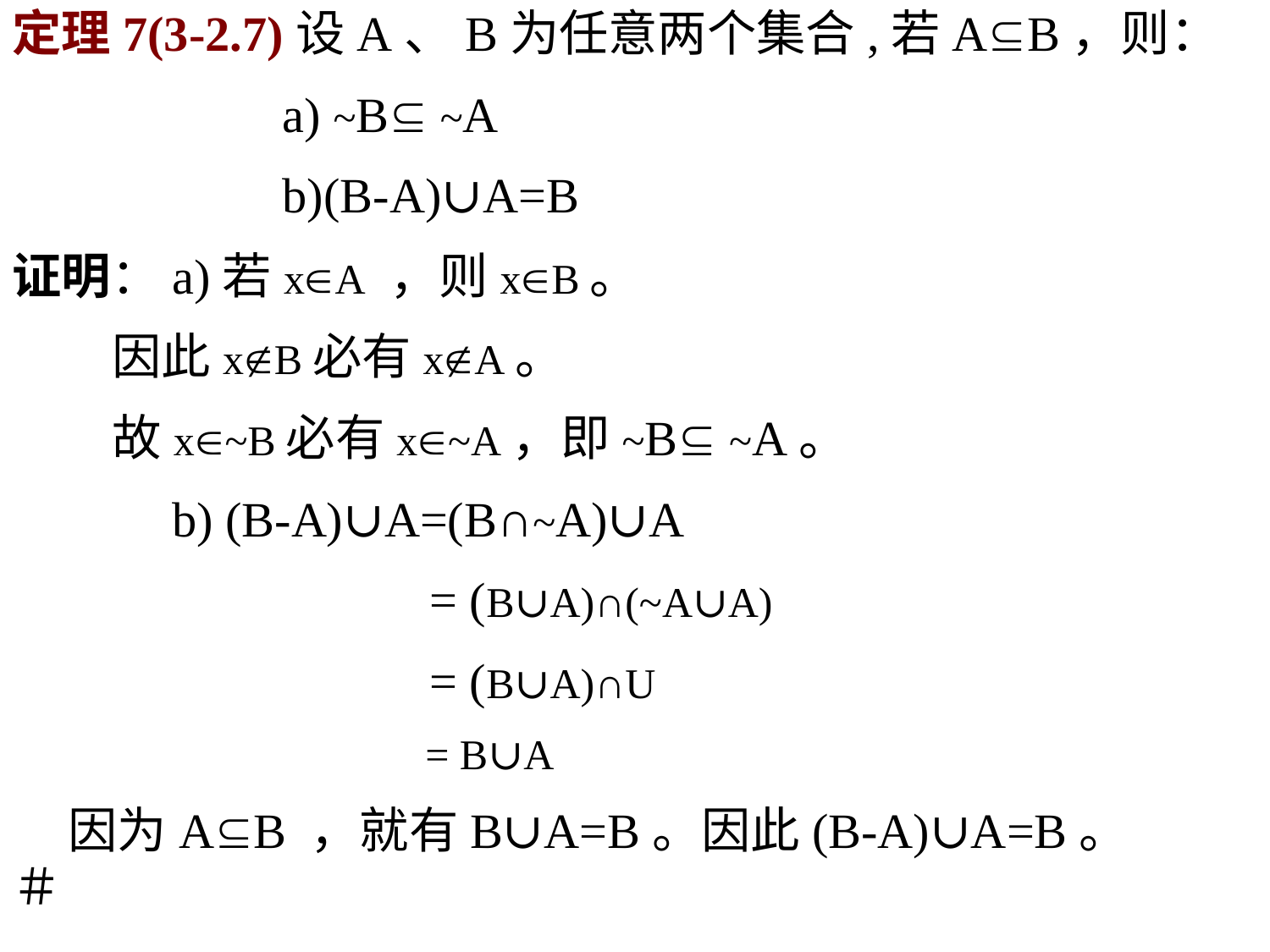

定理7(3-2.7)设A、B为任意两个集合,若A⊆B，则：
                      a) ~B⊆ ~A
                      b)(B-A)∪A=B
证明：a)若x∈A ，则x∈B。
        因此x∉B必有x∉A。
        故x∈~B必有x∈~A，即~B⊆ ~A。
             b) (B-A)∪A=(B∩~A)∪A
                                  = (B∪A)∩(~A∪A)
                                  = (B∪A)∩U
                                       = B∪A
    因为A⊆B ，就有B∪A=B。因此(B-A)∪A=B。           ＃